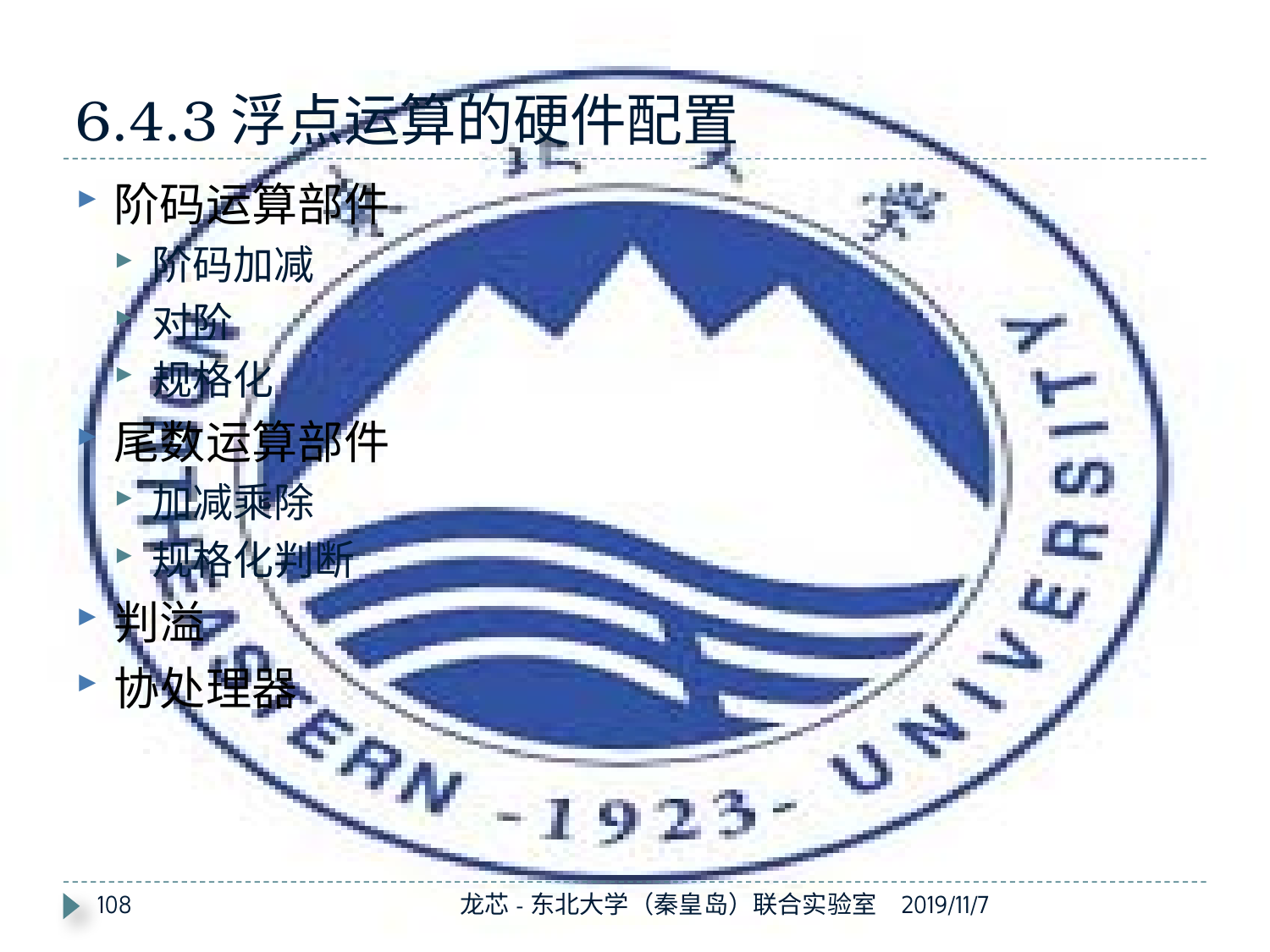

# 6.4.3浮点运算的硬件配置
阶码运算部件
阶码加减
对阶
规格化
尾数运算部件
加减乘除
规格化判断
判溢
协处理器
108
龙芯-东北大学（秦皇岛）联合实验室
2019/11/7